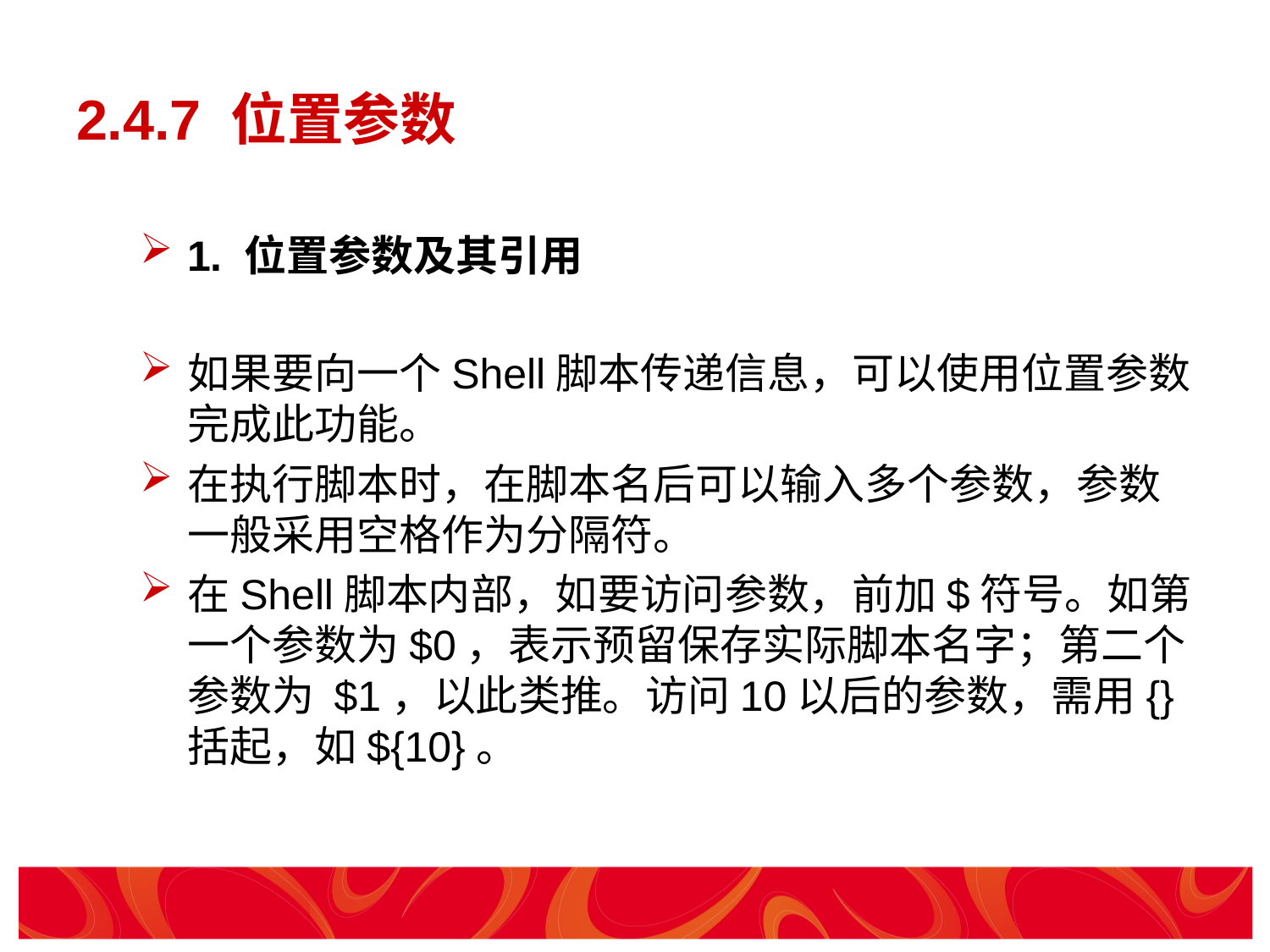

# 2.4.7 位置参数
1. 位置参数及其引用

如果要向一个Shell脚本传递信息，可以使用位置参数完成此功能。
在执行脚本时，在脚本名后可以输入多个参数，参数一般采用空格作为分隔符。
在Shell脚本内部，如要访问参数，前加$符号。如第一个参数为$0，表示预留保存实际脚本名字；第二个参数为 $1，以此类推。访问10以后的参数，需用{}括起，如${10}。